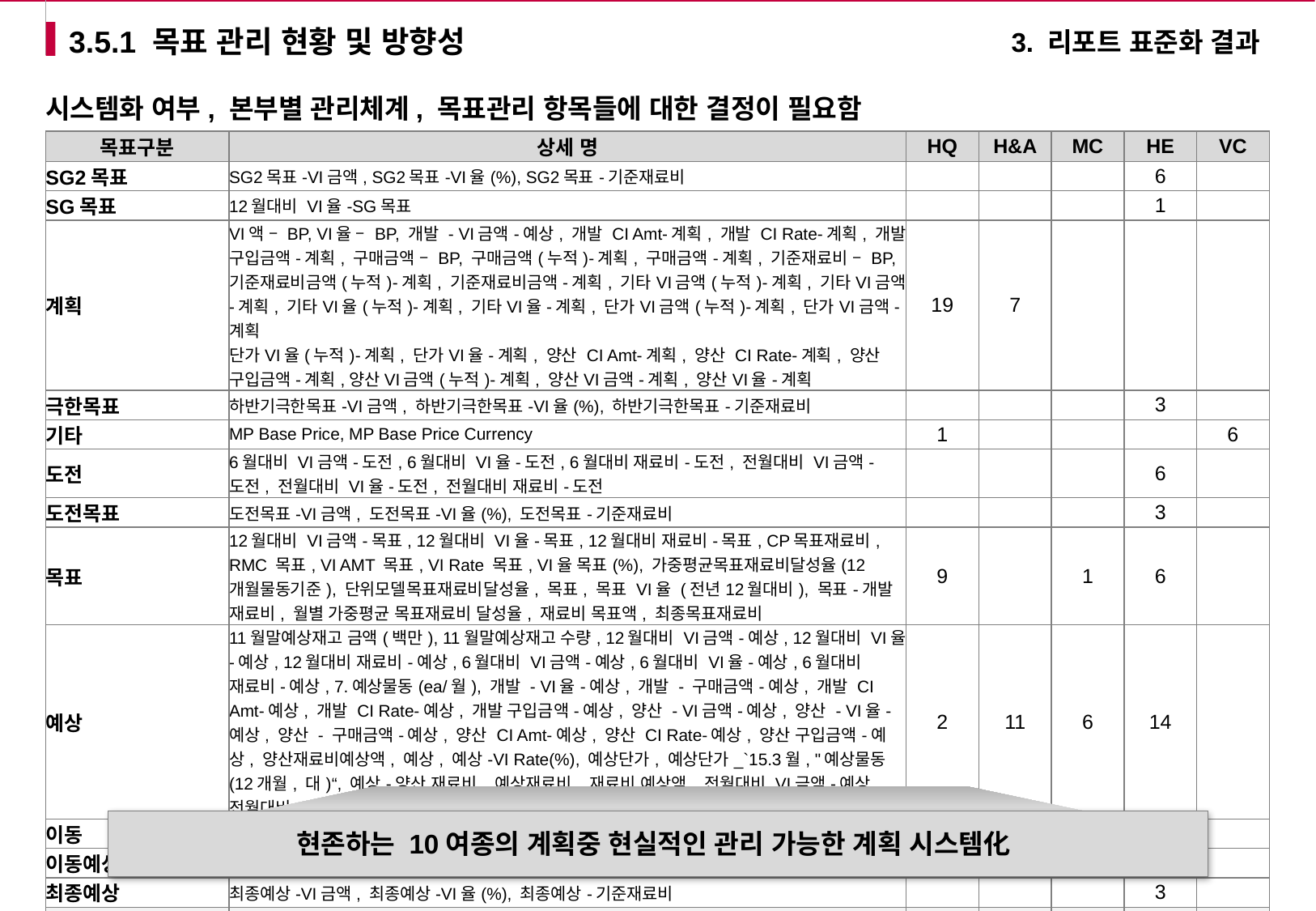

# 3.5.1 목표 관리 현황 및 방향성
3. 리포트 표준화 결과
시스템화 여부, 본부별 관리체계, 목표관리 항목들에 대한 결정이 필요함
| 목표구분 | 상세 명 | HQ | H&A | MC | HE | VC |
| --- | --- | --- | --- | --- | --- | --- |
| SG2목표 | SG2목표-VI금액, SG2목표-VI율(%), SG2목표-기준재료비 |  |  |  | 6 |  |
| SG목표 | 12월대비 VI율-SG목표 |  |  |  | 1 |  |
| 계획 | VI액 – BP, VI율 – BP, 개발 - VI금액-예상, 개발 CI Amt-계획, 개발 CI Rate-계획, 개발 구입금액-계획, 구매금액 – BP, 구매금액(누적)-계획, 구매금액-계획, 기준재료비 – BP, 기준재료비금액(누적)-계획, 기준재료비금액-계획, 기타VI금액(누적)-계획, 기타VI금액-계획, 기타VI율(누적)-계획, 기타VI율-계획, 단가VI금액(누적)-계획, 단가VI금액-계획 단가VI율(누적)-계획, 단가VI율-계획, 양산 CI Amt-계획, 양산 CI Rate-계획, 양산 구입금액-계획,양산VI금액(누적)-계획, 양산VI금액-계획, 양산VI율-계획 | 19 | 7 |  |  |  |
| 극한목표 | 하반기극한목표-VI금액, 하반기극한목표-VI율(%), 하반기극한목표-기준재료비 |  |  |  | 3 |  |
| 기타 | MP Base Price, MP Base Price Currency | 1 |  |  |  | 6 |
| 도전 | 6월대비 VI금액-도전, 6월대비 VI율-도전, 6월대비 재료비-도전, 전월대비 VI금액-도전, 전월대비 VI율-도전, 전월대비 재료비-도전 |  |  |  | 6 |  |
| 도전목표 | 도전목표-VI금액, 도전목표-VI율(%), 도전목표-기준재료비 |  |  |  | 3 |  |
| 목표 | 12월대비 VI금액-목표, 12월대비 VI율-목표, 12월대비 재료비-목표, CP목표재료비, RMC 목표, VI AMT 목표, VI Rate 목표, VI율 목표(%), 가중평균목표재료비달성율(12개월물동기준), 단위모델목표재료비달성율, 목표, 목표 VI율 (전년12월대비), 목표-개발 재료비, 월별 가중평균 목표재료비 달성율, 재료비 목표액, 최종목표재료비 | 9 |  | 1 | 6 |  |
| 예상 | 11월말예상재고 금액(백만), 11월말예상재고 수량, 12월대비 VI금액-예상, 12월대비 VI율-예상, 12월대비 재료비-예상, 6월대비 VI금액-예상, 6월대비 VI율-예상, 6월대비 재료비-예상, 7.예상물동(ea/월), 개발 - VI율-예상, 개발 - 구매금액-예상, 개발 CI Amt-예상, 개발 CI Rate-예상, 개발 구입금액-예상, 양산 - VI금액-예상, 양산 - VI율-예상, 양산 - 구매금액-예상, 양산 CI Amt-예상, 양산 CI Rate-예상, 양산 구입금액-예상, 양산재료비예상액, 예상, 예상-VI Rate(%), 예상단가, 예상단가\_`15.3월, "예상물동(12개월, 대)“, 예상-양산 재료비, 예상재료비, 재료비 예상액, 전월대비 VI금액-예상, 전월대비 VI율-예상, 전월대비 재료비-예상 | 2 | 11 | 6 | 14 |  |
| 이동 | 이동-VI금액, 이동-VI율(%), 이동-개발 재료비, 이동-기준재료비 |  |  | 1 | 3 |  |
| 이동예상 | 12월대비 VI율-이동예상 |  |  |  | 1 |  |
| 최종예상 | 최종예상-VI금액, 최종예상-VI율(%), 최종예상-기준재료비 |  |  |  | 3 |  |
| 합계 |  | 31 | 18 | 8 | 46 | 6 |

현존하는 10여종의 계획중 현실적인 관리 가능한 계획 시스템化